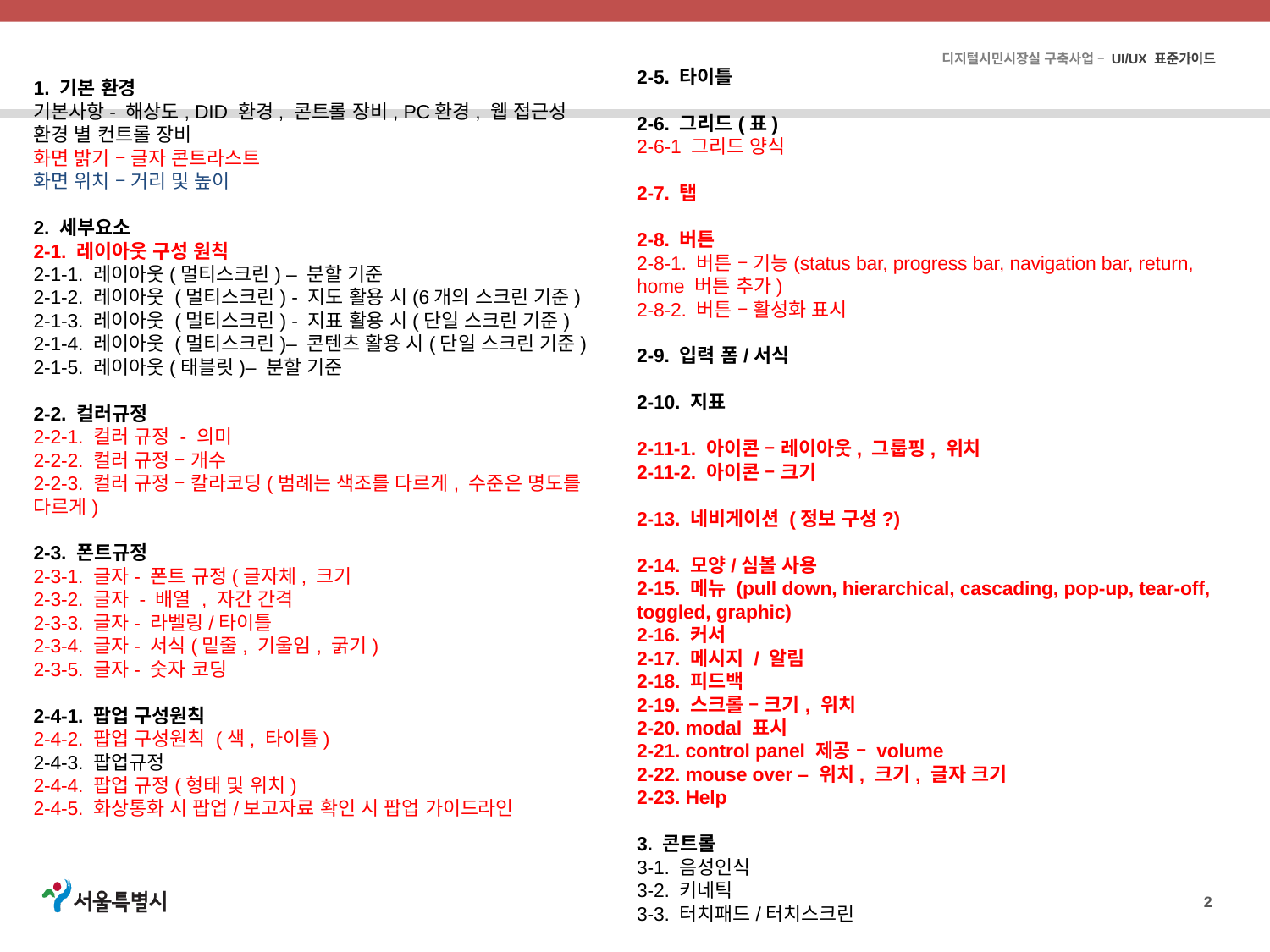

2-5. 타이틀

2-6. 그리드(표)
2-6-1 그리드 양식

2-7. 탭

2-8. 버튼
2-8-1. 버튼 – 기능(status bar, progress bar, navigation bar, return, home 버튼 추가)
2-8-2. 버튼 – 활성화 표시

2-9. 입력 폼/서식

2-10. 지표

2-11-1. 아이콘 – 레이아웃, 그룹핑, 위치
2-11-2. 아이콘 – 크기

2-13. 네비게이션 (정보 구성?)

2-14. 모양/심볼 사용
2-15. 메뉴 (pull down, hierarchical, cascading, pop-up, tear-off, toggled, graphic)
2-16. 커서
2-17. 메시지 / 알림
2-18. 피드백
2-19. 스크롤 – 크기, 위치
2-20. modal 표시
2-21. control panel 제공 – volume
2-22. mouse over – 위치, 크기, 글자 크기
2-23. Help

3. 콘트롤
3-1. 음성인식
3-2. 키네틱
3-3. 터치패드/터치스크린
1. 기본 환경
기본사항- 해상도, DID 환경, 콘트롤 장비, PC환경, 웹 접근성
환경 별 컨트롤 장비
화면 밝기 – 글자 콘트라스트
화면 위치 – 거리 및 높이

2. 세부요소
2-1. 레이아웃 구성 원칙
2-1-1. 레이아웃(멀티스크린) – 분할 기준
2-1-2. 레이아웃 (멀티스크린) - 지도 활용 시(6개의 스크린 기준)
2-1-3. 레이아웃 (멀티스크린) - 지표 활용 시(단일 스크린 기준)
2-1-4. 레이아웃 (멀티스크린)– 콘텐츠 활용 시(단일 스크린 기준)
2-1-5. 레이아웃(태블릿)– 분할 기준

2-2. 컬러규정
2-2-1. 컬러 규정 - 의미
2-2-2. 컬러 규정 – 개수
2-2-3. 컬러 규정 – 칼라코딩(범례는 색조를 다르게, 수준은 명도를 다르게)

2-3. 폰트규정
2-3-1. 글자- 폰트 규정(글자체, 크기
2-3-2. 글자 - 배열 , 자간 간격
2-3-3. 글자- 라벨링/타이틀
2-3-4. 글자- 서식(밑줄, 기울임, 굵기)
2-3-5. 글자- 숫자 코딩

2-4-1. 팝업 구성원칙
2-4-2. 팝업 구성원칙 (색, 타이틀)
2-4-3. 팝업규정
2-4-4. 팝업 규정(형태 및 위치)
2-4-5. 화상통화 시 팝업/보고자료 확인 시 팝업 가이드라인